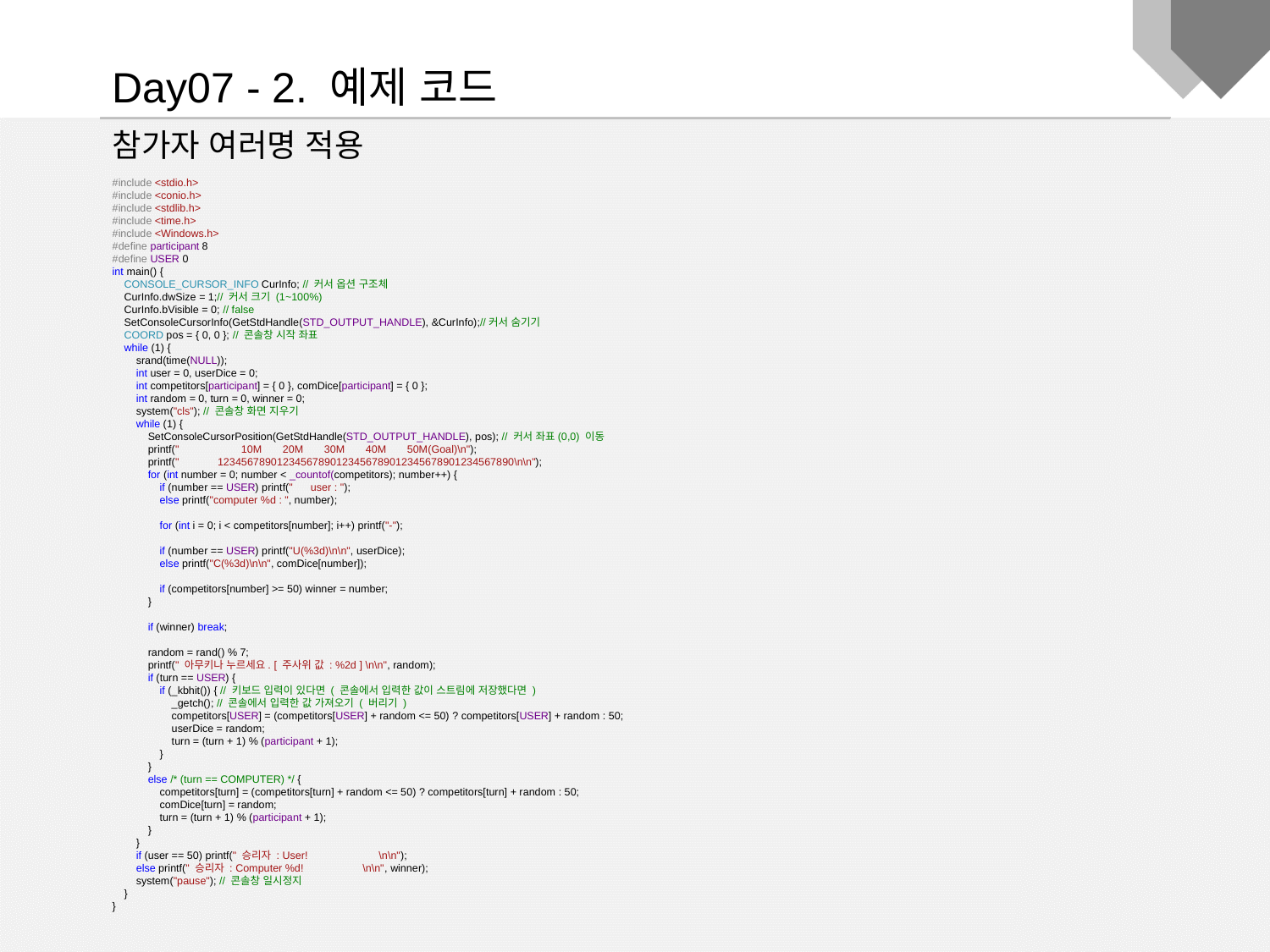

Day07 - 2. 예제 코드
참가자 여러명 적용
#include <stdio.h>
#include <conio.h>
#include <stdlib.h>
#include <time.h>
#include <Windows.h>
#define participant 8
#define USER 0
int main() {
    CONSOLE_CURSOR_INFO CurInfo; // 커서 옵션 구조체
    CurInfo.dwSize = 1;// 커서 크기 (1~100%)
    CurInfo.bVisible = 0; // false
    SetConsoleCursorInfo(GetStdHandle(STD_OUTPUT_HANDLE), &CurInfo);//커서 숨기기
    COORD pos = { 0, 0 }; // 콘솔창 시작 좌표
    while (1) {
        srand(time(NULL));
        int user = 0, userDice = 0;
        int competitors[participant] = { 0 }, comDice[participant] = { 0 };
        int random = 0, turn = 0, winner = 0;
        system("cls"); // 콘솔창 화면 지우기
        while (1) {
            SetConsoleCursorPosition(GetStdHandle(STD_OUTPUT_HANDLE), pos); // 커서 좌표(0,0) 이동
            printf("                     10M       20M       30M       40M       50M(Goal)\n");
            printf("             12345678901234567890123456789012345678901234567890\n\n");
            for (int number = 0; number < _countof(competitors); number++) {
                if (number == USER) printf("      user : ");
                else printf("computer %d : ", number);

                for (int i = 0; i < competitors[number]; i++) printf("-");

                if (number == USER) printf("U(%3d)\n\n", userDice);
                else printf("C(%3d)\n\n", comDice[number]);

                if (competitors[number] >= 50) winner = number;
            }

            if (winner) break;

            random = rand() % 7;
            printf(" 아무키나 누르세요. [ 주사위 값 : %2d ] \n\n", random);
            if (turn == USER) {
                if (_kbhit()) { // 키보드 입력이 있다면 ( 콘솔에서 입력한 값이 스트림에 저장했다면 )
                    _getch(); // 콘솔에서 입력한 값 가져오기 ( 버리기 )
                    competitors[USER] = (competitors[USER] + random <= 50) ? competitors[USER] + random : 50;
                    userDice = random;
                    turn = (turn + 1) % (participant + 1);
                }
            }
            else /* (turn == COMPUTER) */ {
                competitors[turn] = (competitors[turn] + random <= 50) ? competitors[turn] + random : 50;
                comDice[turn] = random;
                turn = (turn + 1) % (participant + 1);
            }
        }
        if (user == 50) printf(" 승리자 : User!                        \n\n");
        else printf(" 승리자 : Computer %d!                    \n\n", winner);
        system("pause"); // 콘솔창 일시정지
    }
}